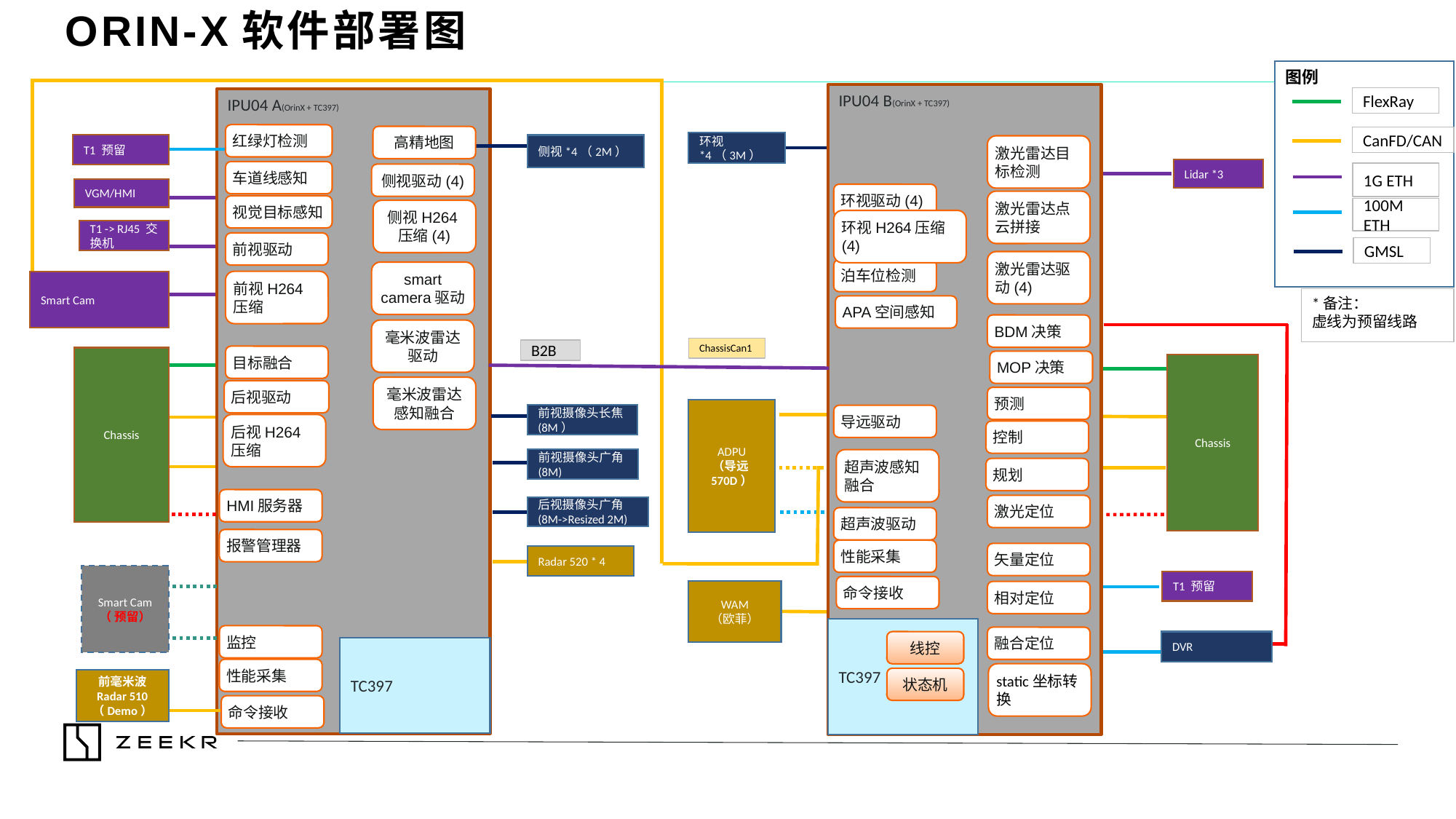

ORIN-X软件部署图
图例
FlexRay
CanFD/CAN
1G ETH
100M ETH
GMSL
*备注：
虚线为预留线路
IPU04 B(OrinX + TC397)
IPU04 A(OrinX + TC397)
红绿灯检测
高精地图
环视*4（3M）
T1 预留
侧视*4（2M）
激光雷达目标检测
Lidar *3
车道线感知
侧视驱动(4)
VGM/HMI
环视驱动(4)
激光雷达点云拼接
视觉目标感知
侧视H264压缩(4)
环视H264压缩(4)
T1 -> RJ45 交换机
前视驱动
激光雷达驱动(4)
泊车位检测
smart camera驱动
前视H264压缩
Smart Cam
APA空间感知
BDM决策
毫米波雷达驱动
ChassisCan1
B2B
目标融合
Chassis
MOP决策
Chassis
毫米波雷达感知融合
后视驱动
预测
ADPU
（导远570D）
前视摄像头长焦(8M）
导远驱动
后视H264压缩
控制
前视摄像头广角(8M)
超声波感知融合
规划
HMI服务器
激光定位
后视摄像头广角(8M->Resized 2M)
超声波驱动
报警管理器
性能采集
矢量定位
Radar 520 * 4
Smart Cam
（ 预留）
T1 预留
命令接收
WAM
（欧菲）
相对定位
TC397
监控
融合定位
DVR
线控
TC397
性能采集
static坐标转换
状态机
前毫米波
Radar 510 （Demo）
命令接收
16